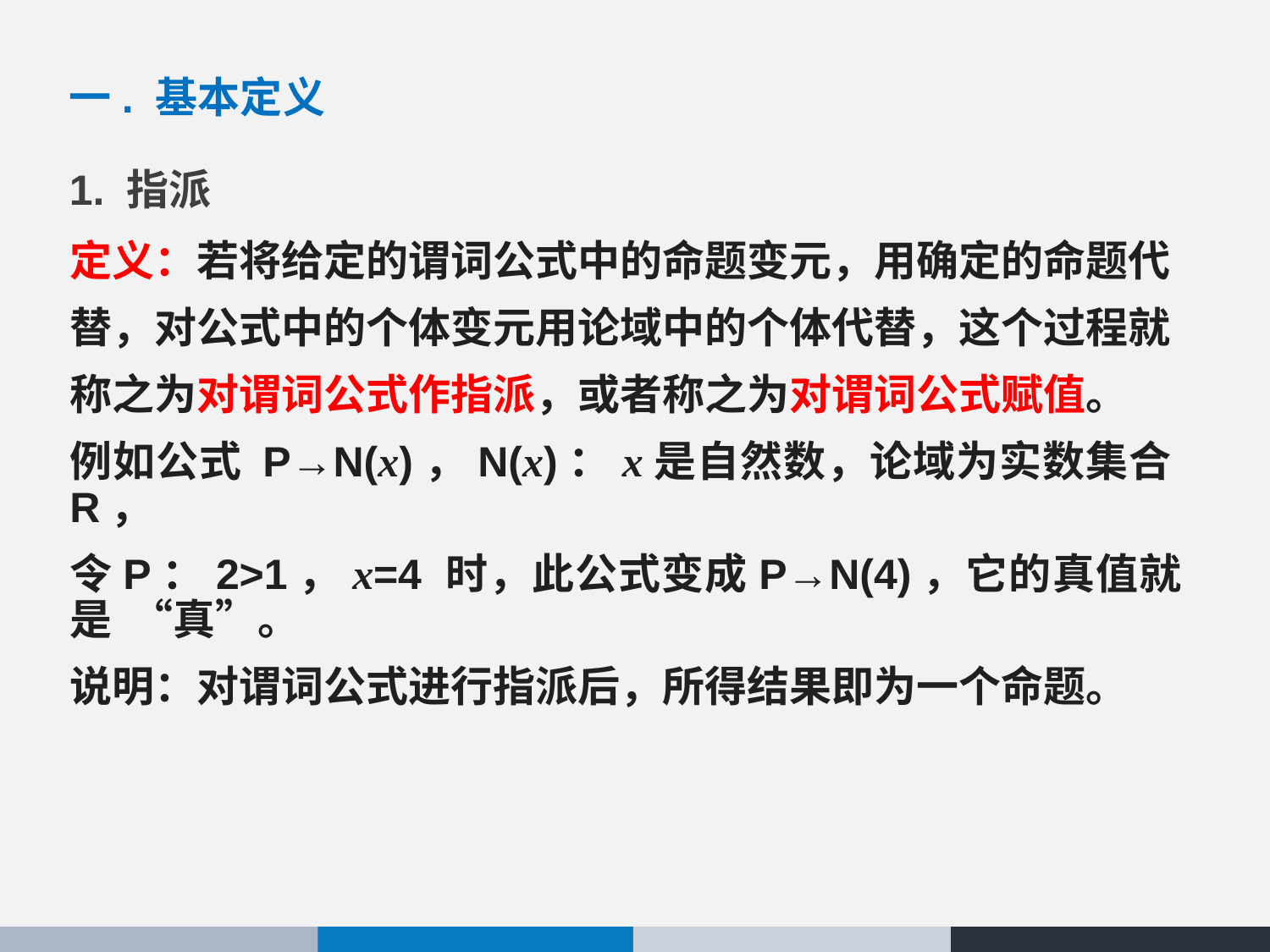

一. 基本定义
1. 指派
定义：若将给定的谓词公式中的命题变元，用确定的命题代
替，对公式中的个体变元用论域中的个体代替，这个过程就
称之为对谓词公式作指派，或者称之为对谓词公式赋值。
例如公式 P→N(x)，N(x)：x是自然数，论域为实数集合R，
令P：2>1，x=4 时，此公式变成P→N(4)，它的真值就是  “真”。
说明：对谓词公式进行指派后，所得结果即为一个命题。